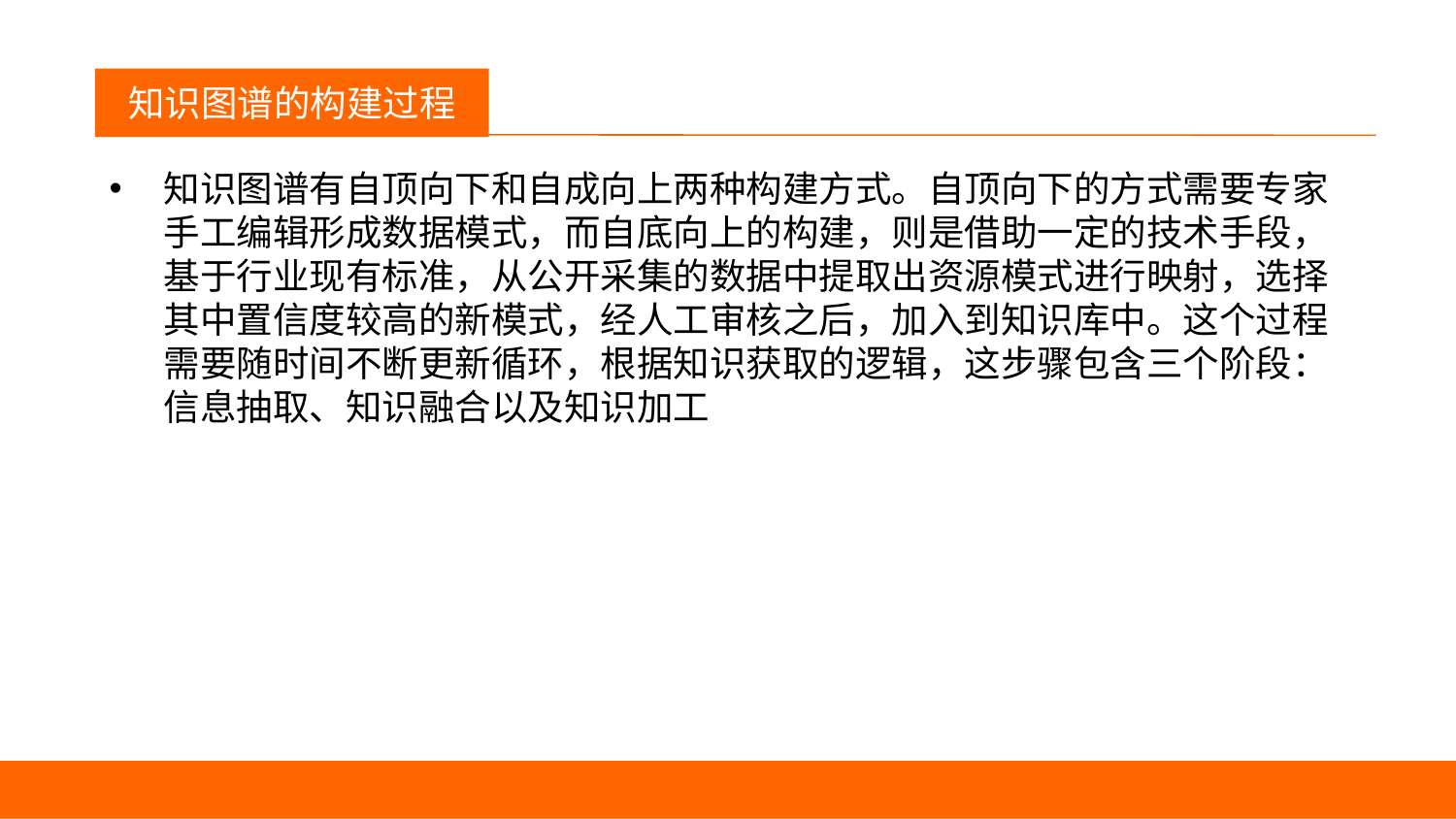

议程
知识图谱的构建过程

知识图谱有自顶向下和自成向上两种构建方式。自顶向下的方式需要专家手工编辑形成数据模式，而自底向上的构建，则是借助一定的技术手段， 基于行业现有标准，从公开采集的数据中提取出资源模式进行映射，选择其中置信度较高的新模式，经人工审核之后，加入到知识库中。这个过程需要随时间不断更新循环，根据知识获取的逻辑，这步骤包含三个阶段：信息抽取、知识融合以及知识加工